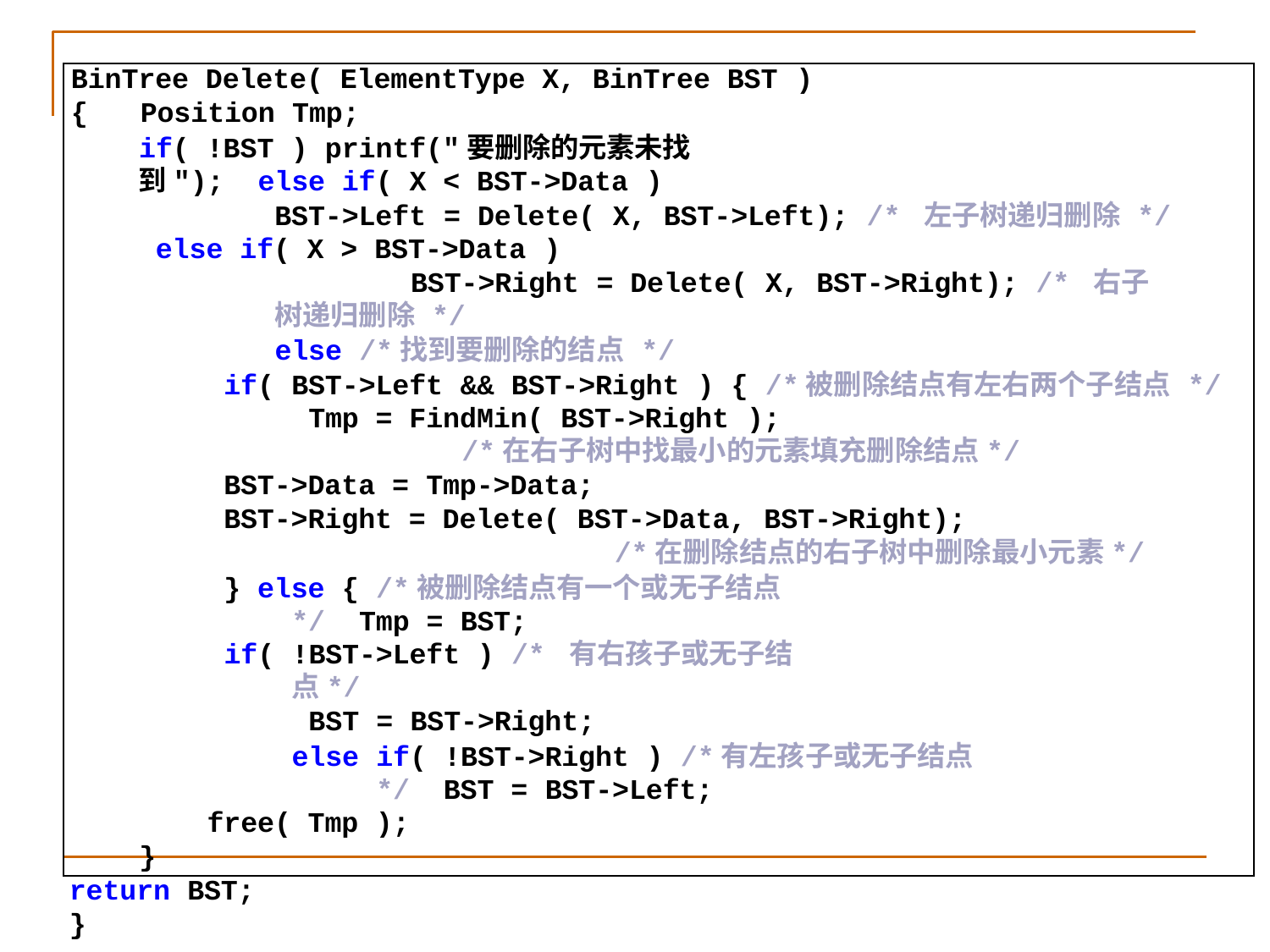

BinTree Delete( ElementType X, BinTree BST )
{	Position Tmp;
if( !BST ) printf("要删除的元素未找到");  else if( X < BST->Data )
BST->Left = Delete( X, BST->Left); /* 左子树递归删除 */  else if( X > BST->Data )
BST->Right = Delete( X, BST->Right); /* 右子树递归删除 */
else /*找到要删除的结点 */
if( BST->Left && BST->Right ) { /*被删除结点有左右两个子结点 */  Tmp = FindMin( BST->Right );
/*在右子树中找最小的元素填充删除结点*/
BST->Data = Tmp->Data;
BST->Right = Delete( BST->Data, BST->Right);
/*在删除结点的右子树中删除最小元素*/
} else { /*被删除结点有一个或无子结点*/  Tmp = BST;
if( !BST->Left ) /* 有右孩子或无子结点*/
BST = BST->Right;
else if( !BST->Right ) /*有左孩子或无子结点*/  BST = BST->Left;
free( Tmp );
}
return BST;
}